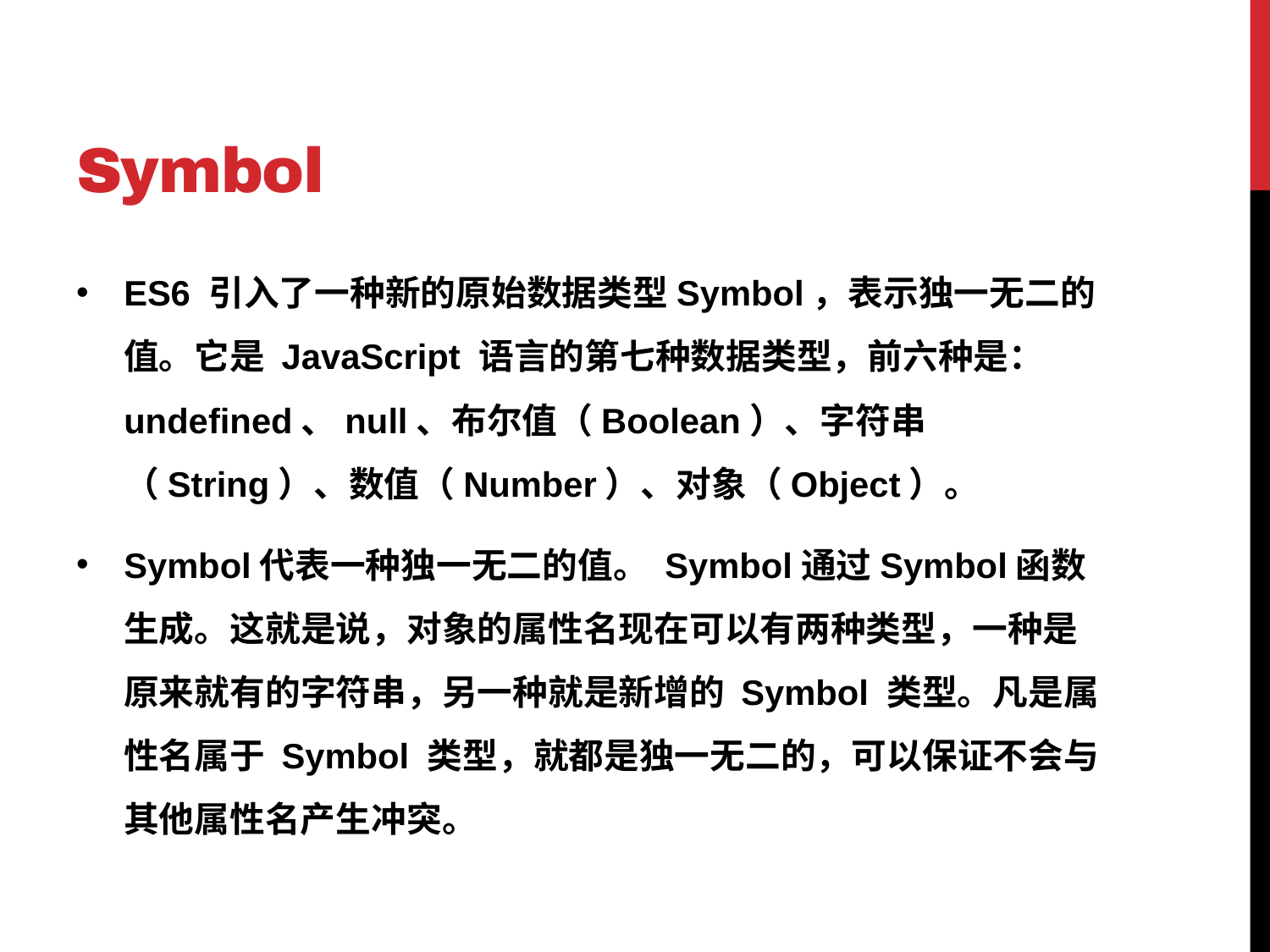

# Symbol
ES6 引入了一种新的原始数据类型Symbol，表示独一无二的值。它是 JavaScript 语言的第七种数据类型，前六种是：undefined、null、布尔值（Boolean）、字符串（String）、数值（Number）、对象（Object）。
Symbol代表一种独一无二的值。 Symbol通过Symbol函数生成。这就是说，对象的属性名现在可以有两种类型，一种是原来就有的字符串，另一种就是新增的 Symbol 类型。凡是属性名属于 Symbol 类型，就都是独一无二的，可以保证不会与其他属性名产生冲突。